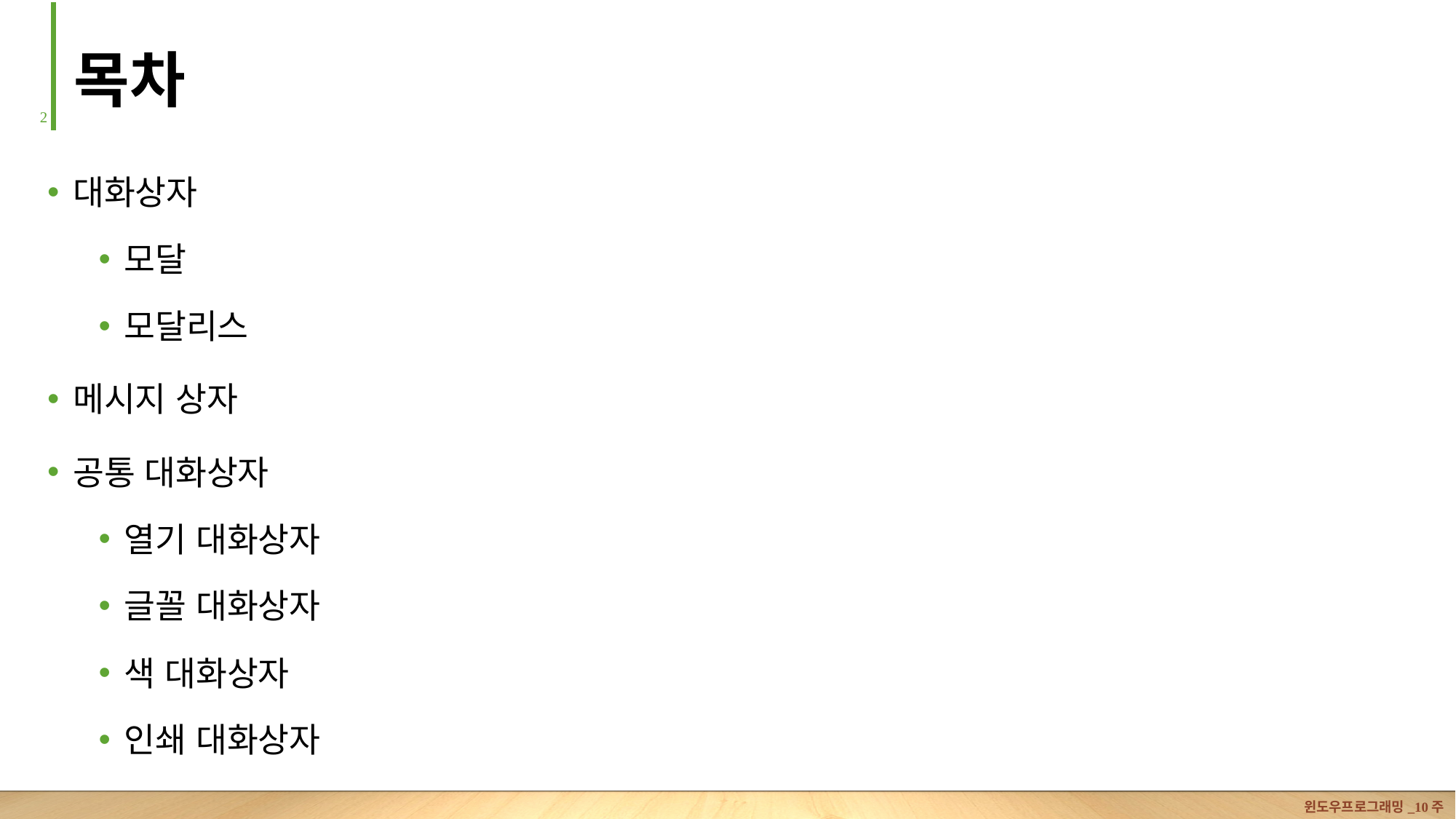

# 목차
2
대화상자
모달
모달리스
메시지 상자
공통 대화상자
열기 대화상자
글꼴 대화상자
색 대화상자
인쇄 대화상자

윈도우프로그래밍_10주